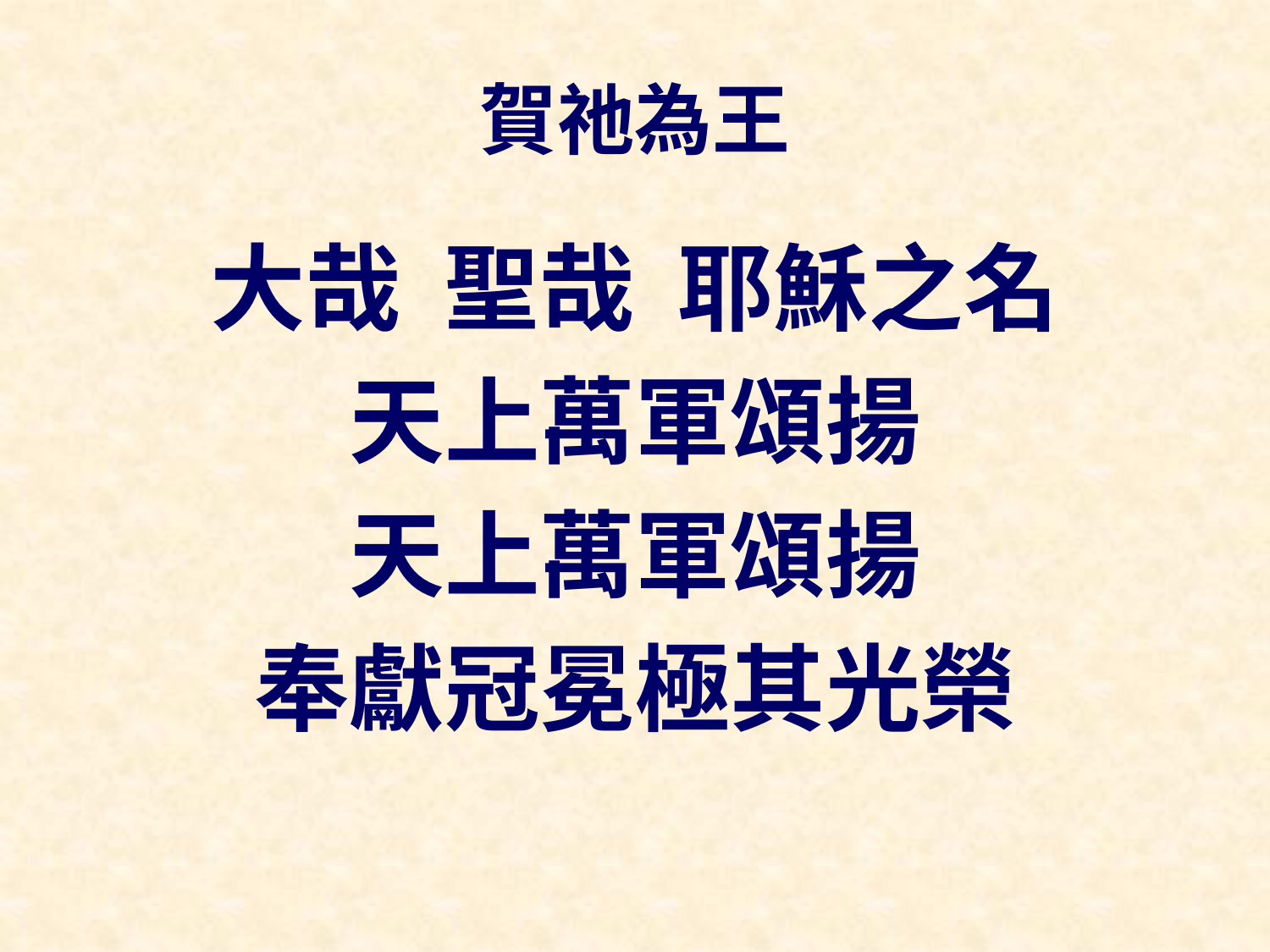

# 賀祂為王
大哉  聖哉  耶穌之名
天上萬軍頌揚
天上萬軍頌揚
奉獻冠冕極其光榮